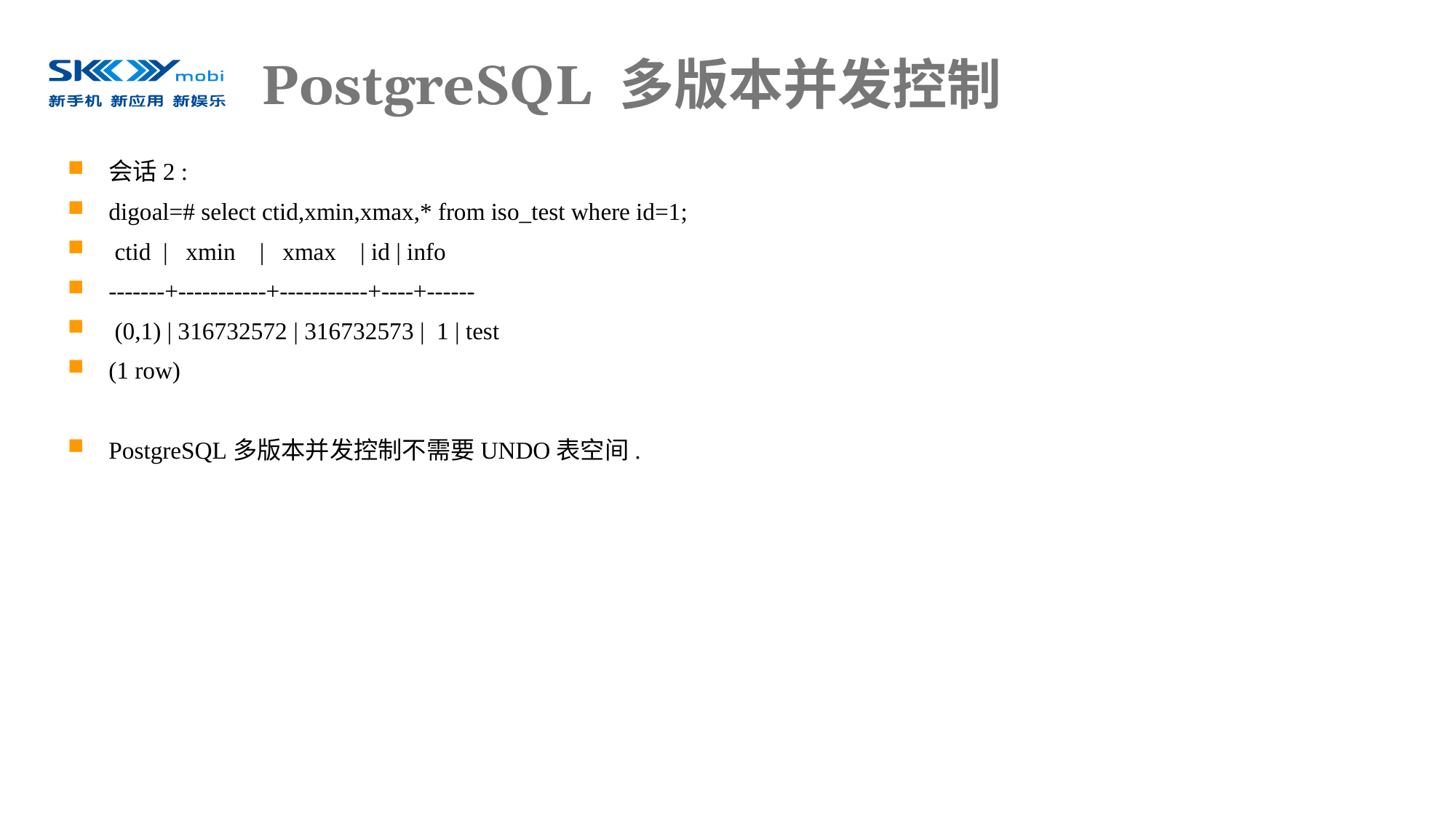

# PostgreSQL 多版本并发控制
会话2 :
digoal=# select ctid,xmin,xmax,* from iso_test where id=1;
 ctid  |   xmin    |   xmax    | id | info
-------+-----------+-----------+----+------
 (0,1) | 316732572 | 316732573 |  1 | test
(1 row)

PostgreSQL多版本并发控制不需要UNDO表空间.